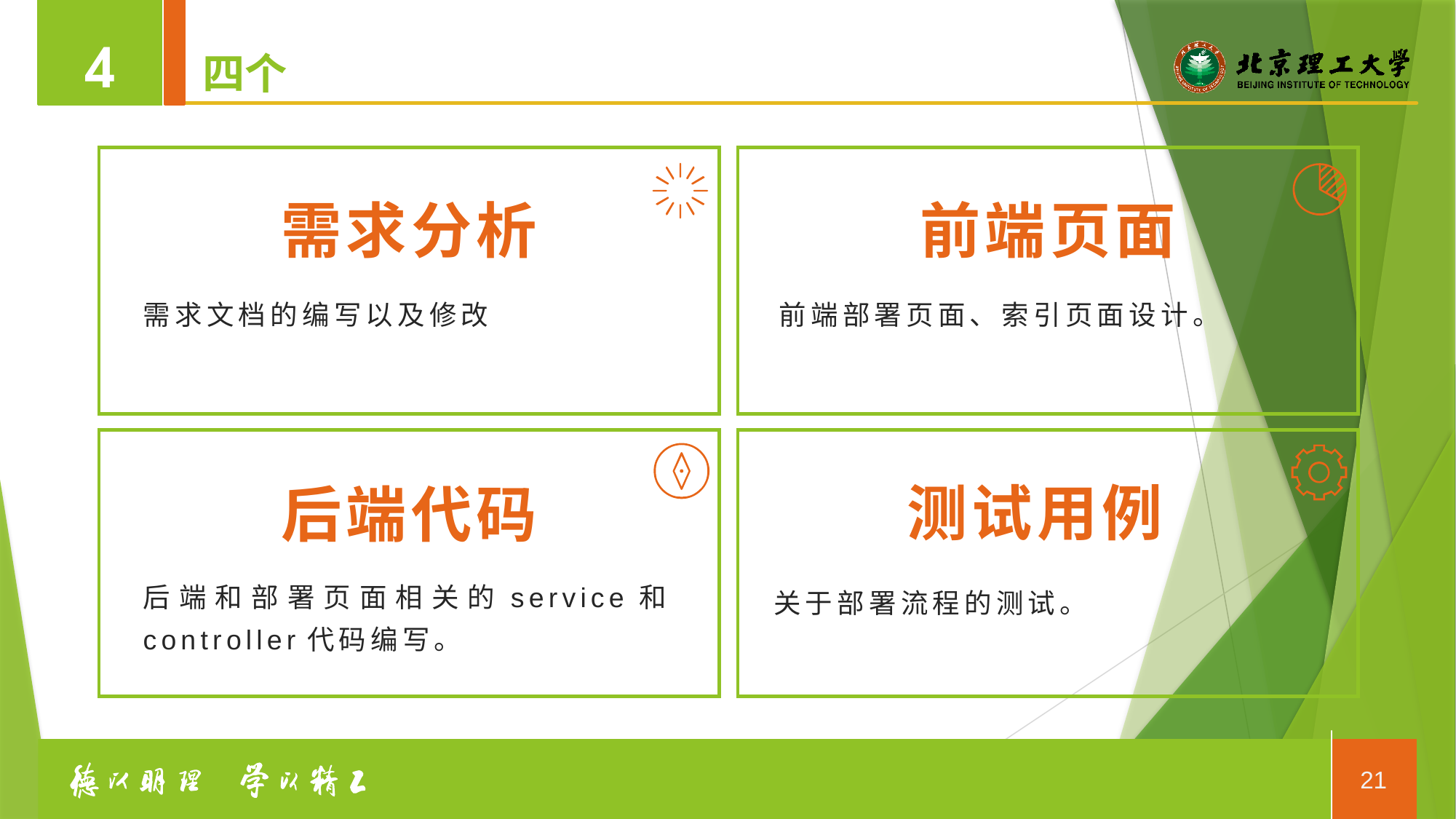

4
# 四个

需求分析
前端页面
需求文档的编写以及修改
前端部署页面、索引页面设计。

测试用例
后端代码
后端和部署页面相关的service和controller代码编写。
关于部署流程的测试。